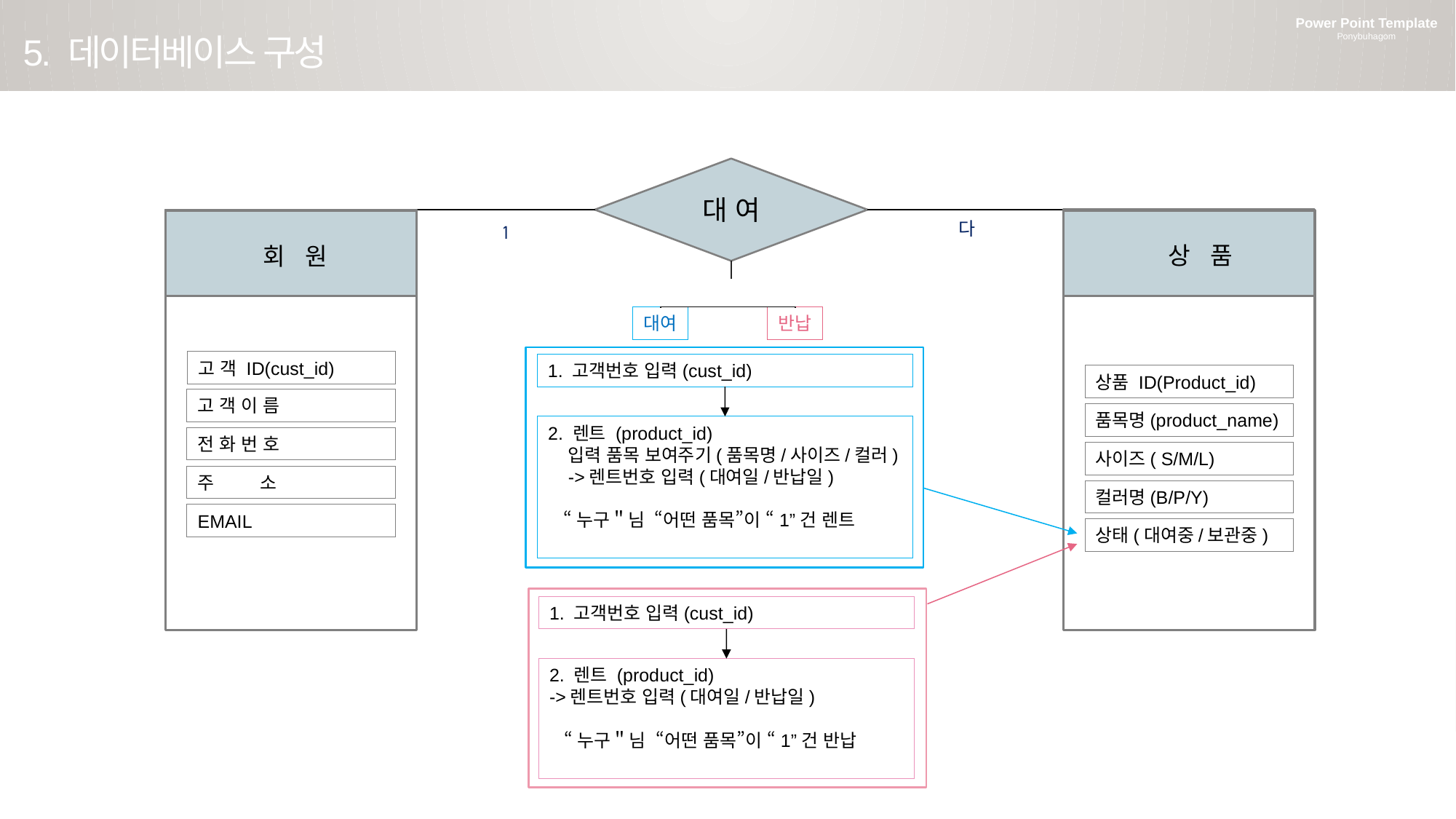

Power Point Template
Ponybuhagom
5. 데이터베이스 구성
대 여

 상   품
상품 ID(Product_id)
품목명(product_name)
사이즈( S/M/L)
컬러명(B/P/Y)
상태(대여중/보관중)

 회   원
고 객 ID(cust_id)
고 객 이 름
전 화 번 호
주         소
EMAIL
다
1
반납
대여

1. 고객번호 입력(cust_id)
2. 렌트 (product_id)
   입력 품목 보여주기(품목명/사이즈/컬러)
    ->렌트번호 입력(대여일/반납일)
   “누구＂님  “어떤 품목”이 “1”건 렌트

1. 고객번호 입력(cust_id)
2. 렌트 (product_id)
->렌트번호 입력(대여일/반납일)
   “누구＂님  “어떤 품목”이 “1”건 반납